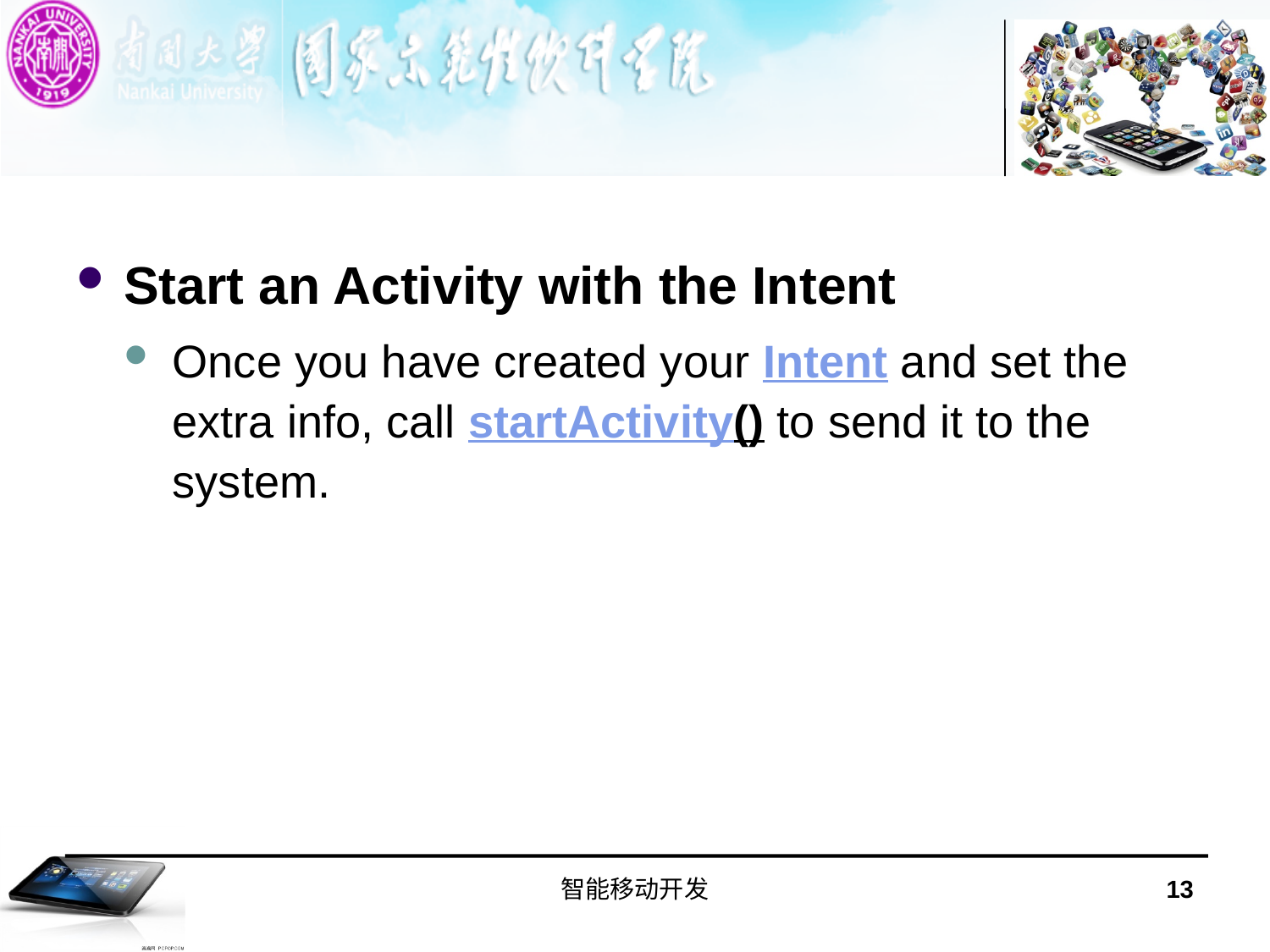

#
Start an Activity with the Intent
Once you have created your Intent and set the extra info, call startActivity() to send it to the system.
智能移动开发
13